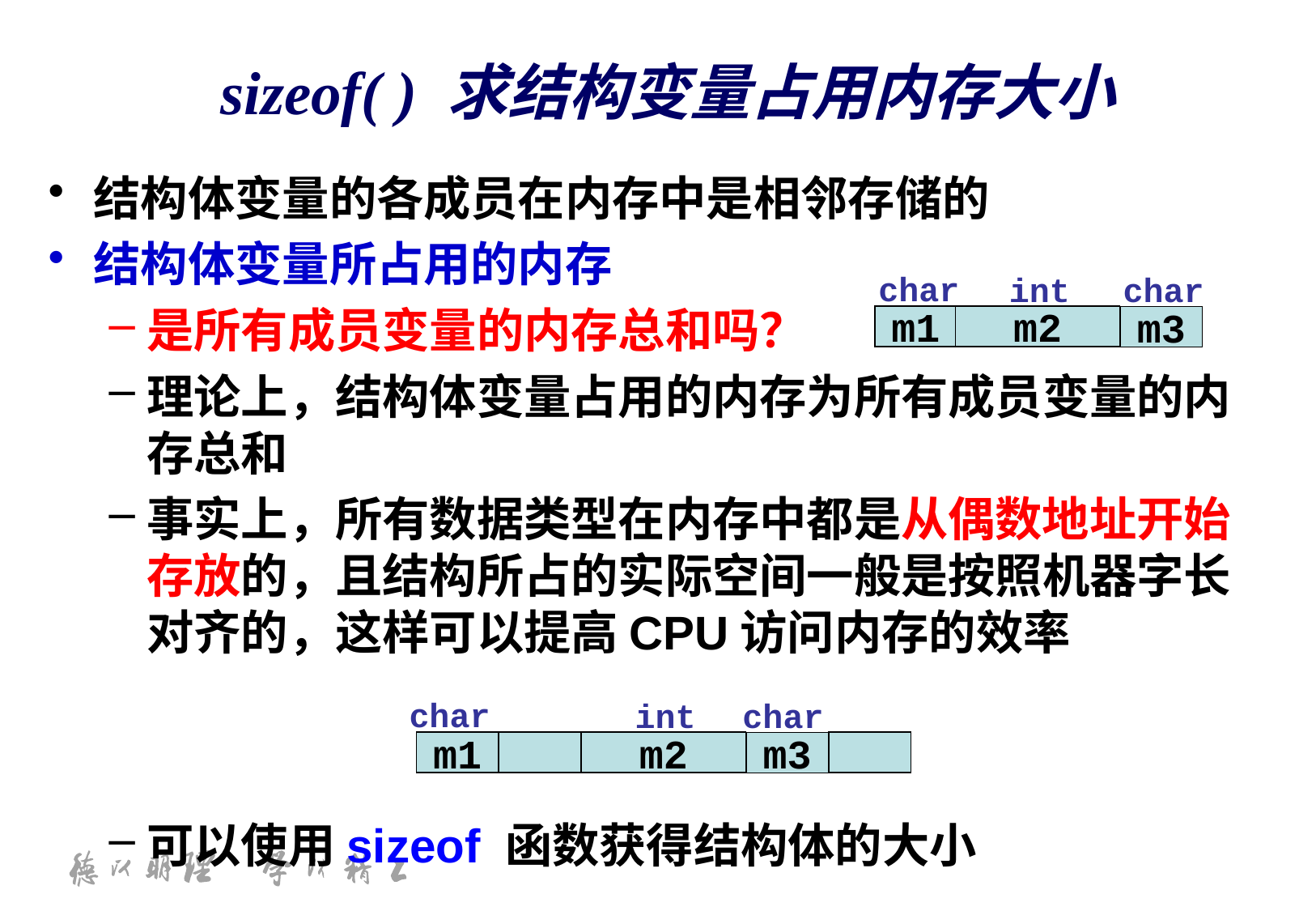

sizeof( ) 求结构变量占用内存大小
结构体变量的各成员在内存中是相邻存储的
结构体变量所占用的内存
是所有成员变量的内存总和吗？
理论上，结构体变量占用的内存为所有成员变量的内存总和
事实上，所有数据类型在内存中都是从偶数地址开始存放的，且结构所占的实际空间一般是按照机器字长对齐的，这样可以提高CPU访问内存的效率

可以使用sizeof 函数获得结构体的大小

char
int
char
m1
m2
m3
char
int
char
m1

m2
m3

40